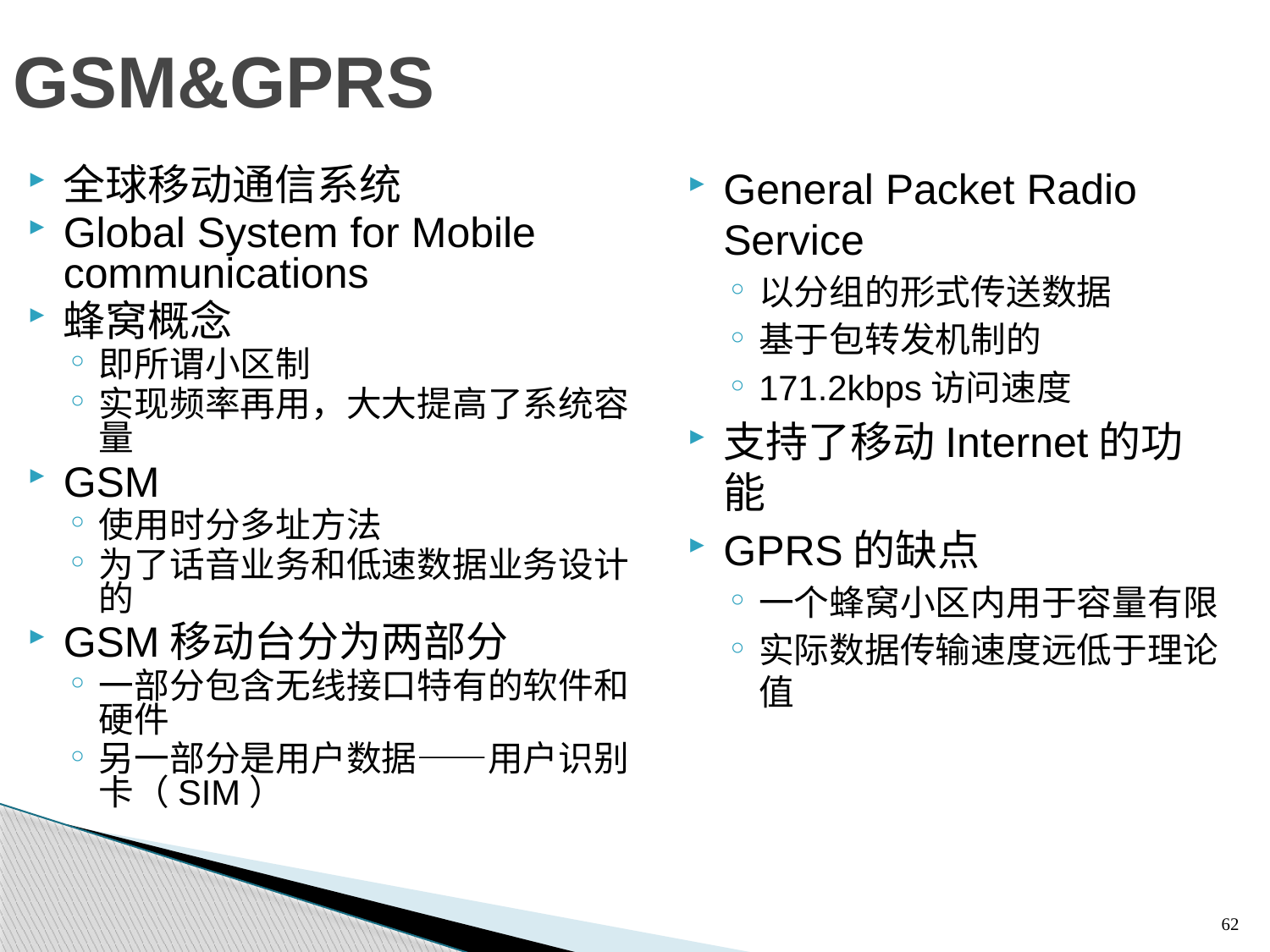

GSM&GPRS
General Packet Radio Service
以分组的形式传送数据
基于包转发机制的
171.2kbps访问速度
支持了移动Internet的功能
GPRS的缺点
一个蜂窝小区内用于容量有限
实际数据传输速度远低于理论值

全球移动通信系统
Global System for Mobile communications
蜂窝概念
即所谓小区制
实现频率再用，大大提高了系统容量
GSM
使用时分多址方法
为了话音业务和低速数据业务设计的
GSM移动台分为两部分
一部分包含无线接口特有的软件和硬件
另一部分是用户数据——用户识别卡（SIM）
62